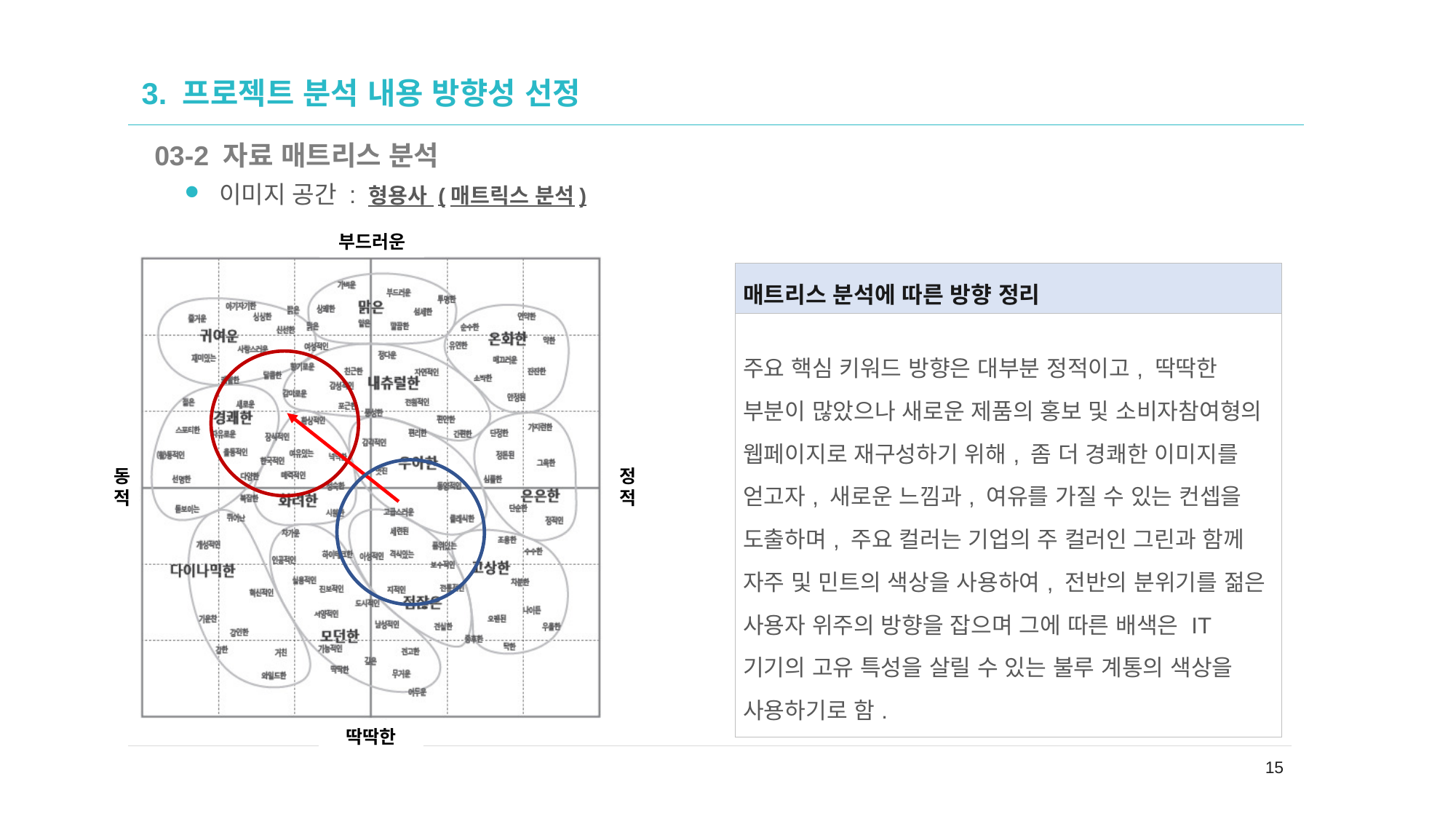

02
# 3. 프로젝트 분석 내용 방향성 선정
03-2 자료 매트리스 분석
이미지 공간 : 형용사 (매트릭스 분석)
| 매트리스 분석에 따른 방향 정리 |
| --- |
| 주요 핵심 키워드 방향은 대부분 정적이고, 딱딱한 부분이 많았으나 새로운 제품의 홍보 및 소비자참여형의 웹페이지로 재구성하기 위해, 좀 더 경쾌한 이미지를 얻고자, 새로운 느낌과, 여유를 가질 수 있는 컨셉을 도출하며, 주요 컬러는 기업의 주 컬러인 그린과 함께 자주 및 민트의 색상을 사용하여, 전반의 분위기를 젊은 사용자 위주의 방향을 잡으며 그에 따른 배색은 IT 기기의 고유 특성을 살릴 수 있는 불루 계통의 색상을 사용하기로 함. |

15